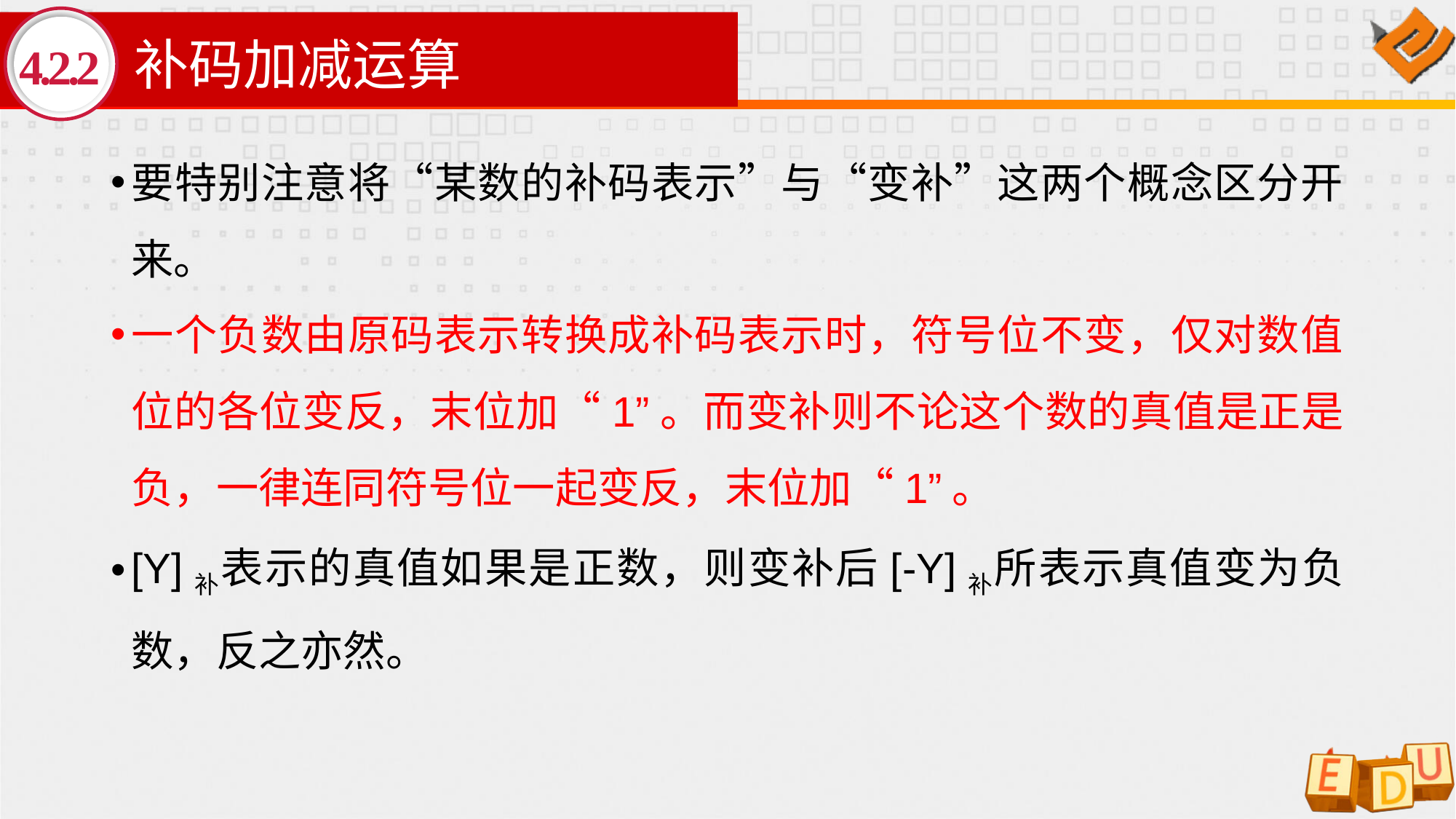

# 补码加减运算
4.2.2
要特别注意将“某数的补码表示”与“变补”这两个概念区分开来。
一个负数由原码表示转换成补码表示时，符号位不变，仅对数值位的各位变反，末位加“1”。而变补则不论这个数的真值是正是负，一律连同符号位一起变反，末位加“1”。
[Y]补表示的真值如果是正数，则变补后[-Y]补所表示真值变为负数，反之亦然。